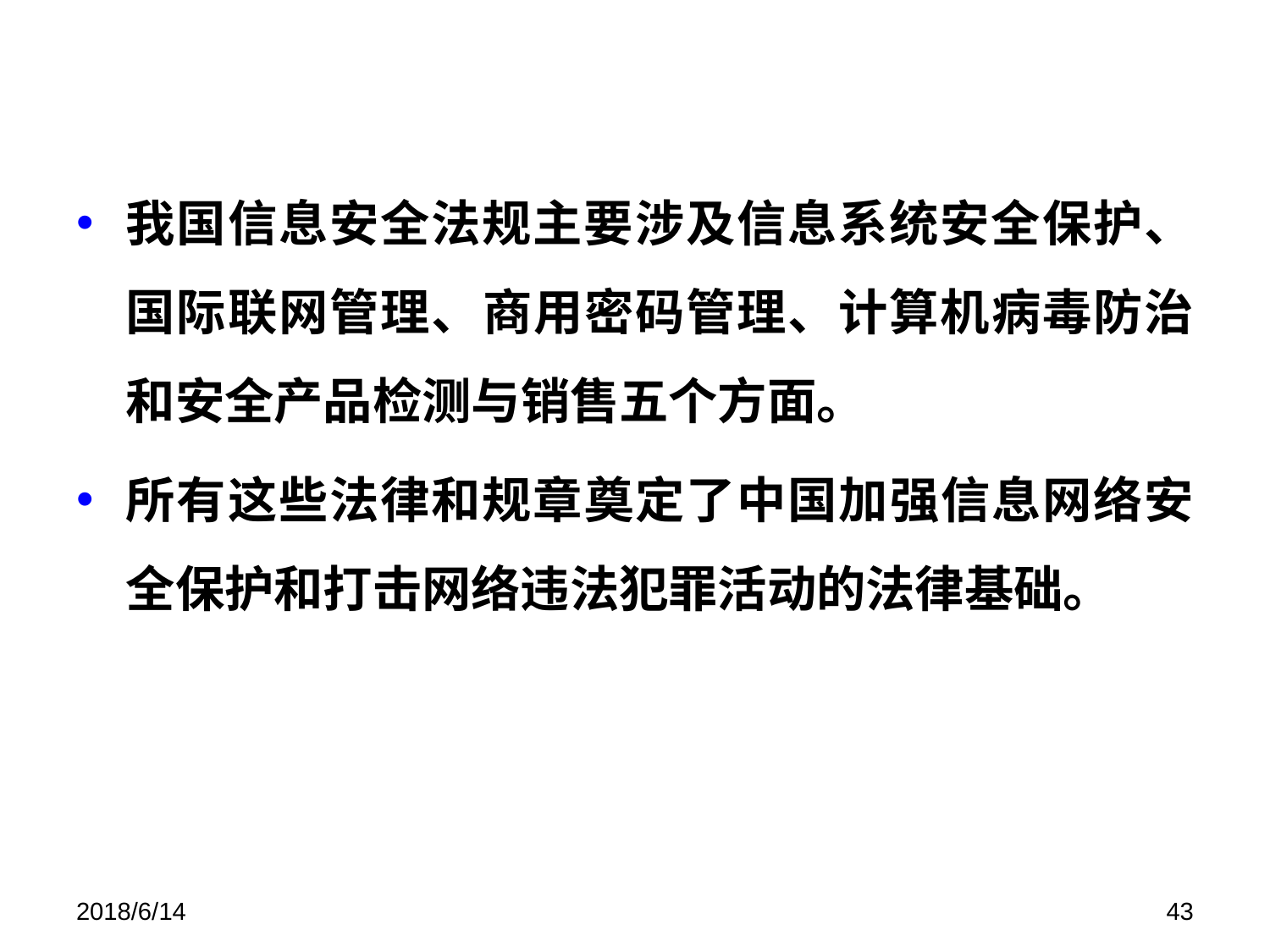

#
我国信息安全法规主要涉及信息系统安全保护、国际联网管理、商用密码管理、计算机病毒防治和安全产品检测与销售五个方面。
所有这些法律和规章奠定了中国加强信息网络安全保护和打击网络违法犯罪活动的法律基础。

2018/6/14
43